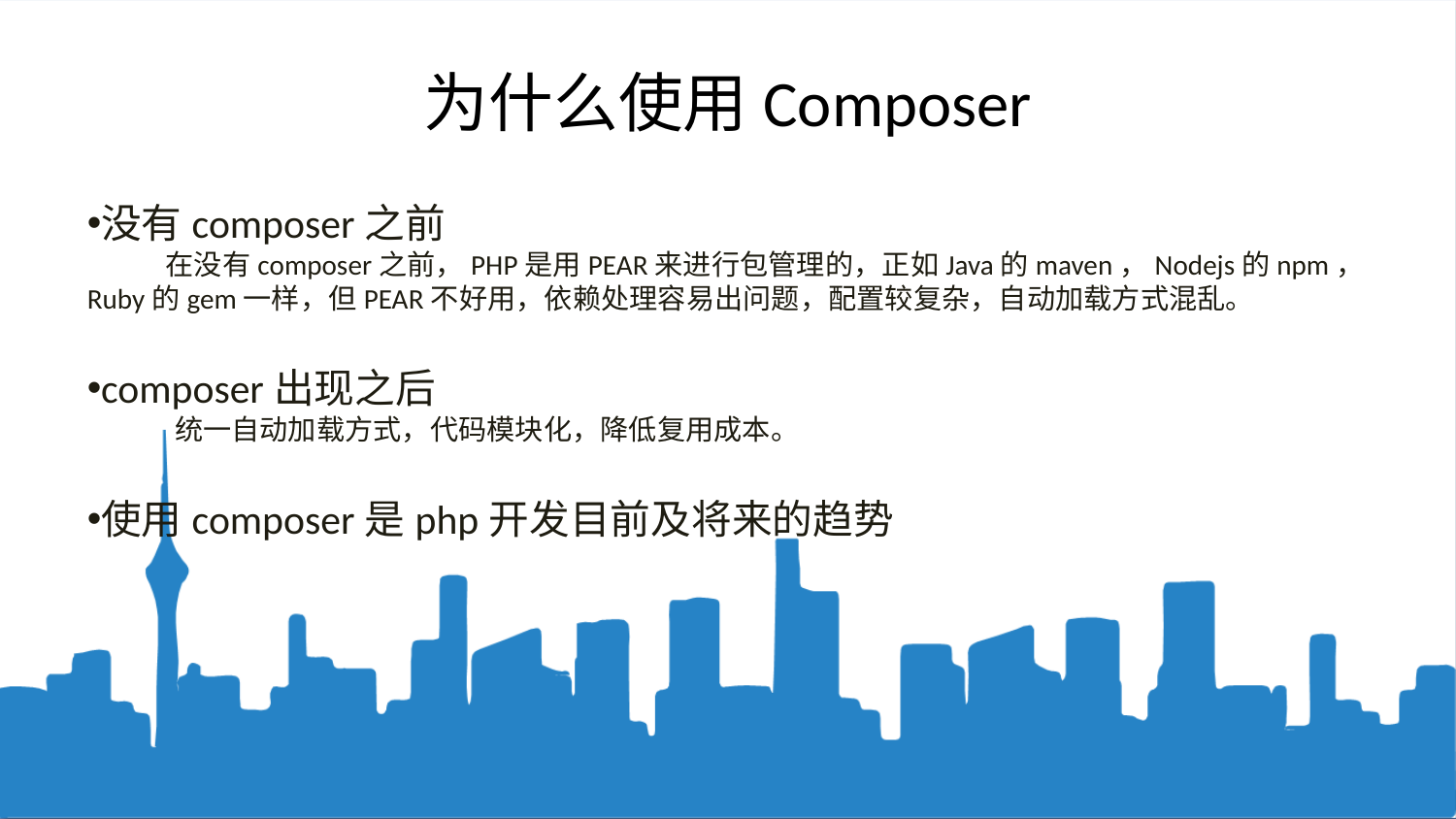

为什么使用Composer
没有composer之前
        在没有composer之前，PHP是用PEAR来进行包管理的，正如Java的maven，Nodejs的npm，Ruby的gem一样，但PEAR不好用，依赖处理容易出问题，配置较复杂，自动加载方式混乱。

composer出现之后
         统一自动加载方式，代码模块化，降低复用成本。

使用composer是php开发目前及将来的趋势